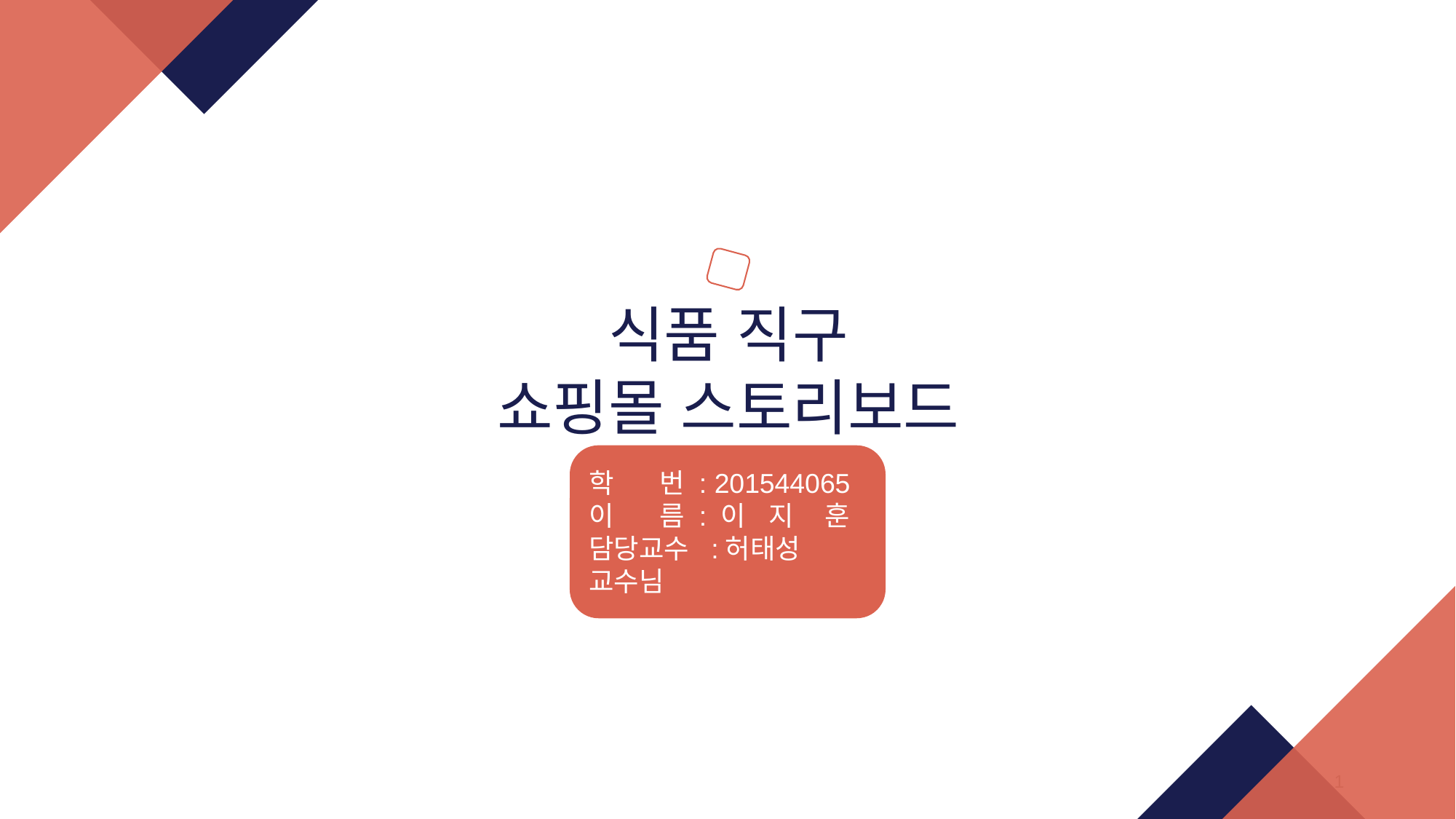

식품 직구
쇼핑몰 스토리보드
학      번 : 201544065
이      름 : 이   지    훈
담당교수  :허태성 교수님

1